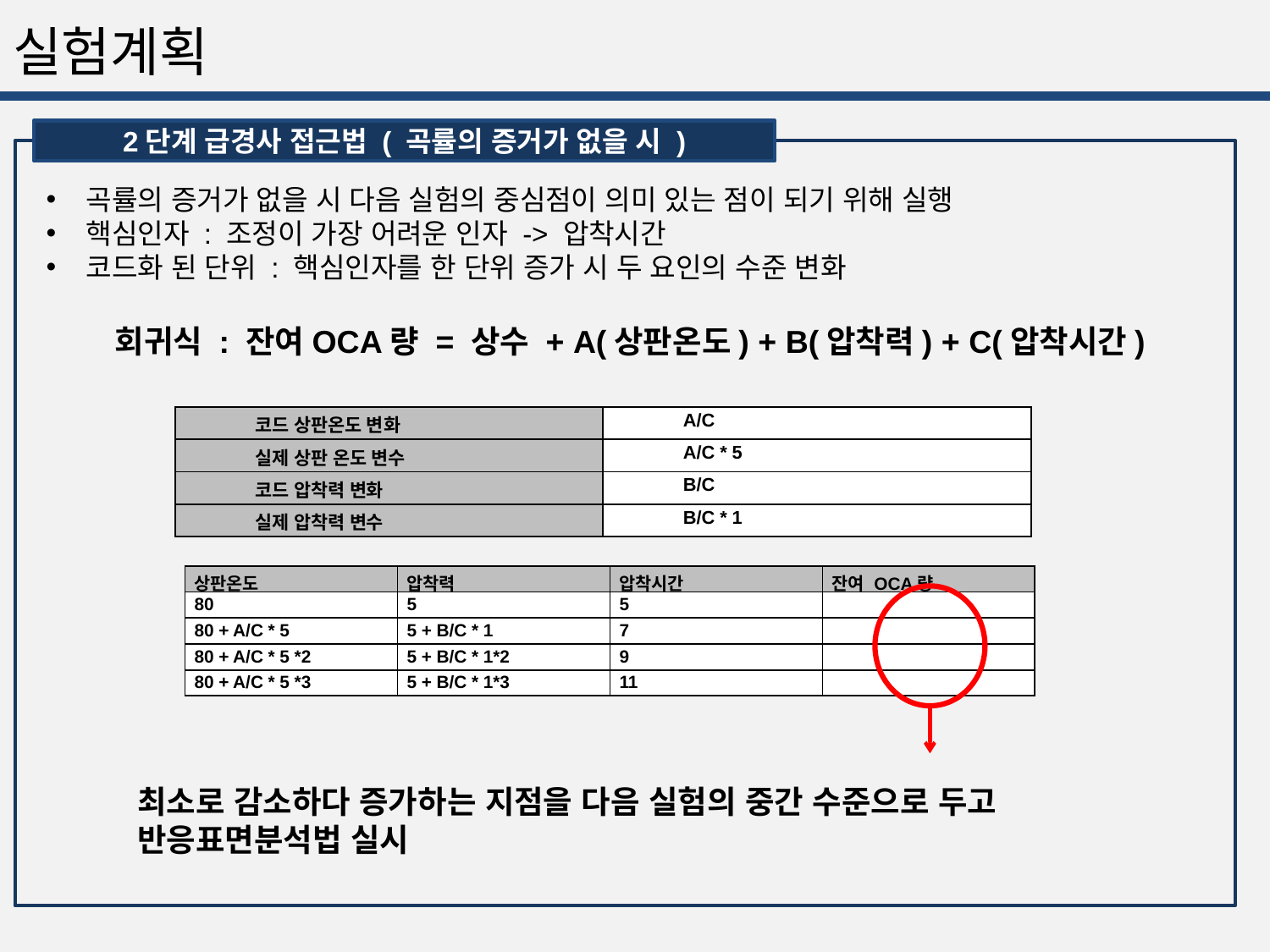

실험계획
2단계 급경사 접근법 ( 곡률의 증거가 없을 시 )

곡률의 증거가 없을 시 다음 실험의 중심점이 의미 있는 점이 되기 위해 실행
핵심인자 : 조정이 가장 어려운 인자 -> 압착시간
코드화 된 단위 : 핵심인자를 한 단위 증가 시 두 요인의 수준 변화

회귀식 : 잔여OCA량 = 상수 + A(상판온도) + B(압착력) + C(압착시간)

| 코드 상판온도 변화 | A/C |
| --- | --- |
| 실제 상판 온도 변수 | A/C \* 5 |
| 코드 압착력 변화 | B/C |
| 실제 압착력 변수 | B/C \* 1 |
| 상판온도 | 압착력 | 압착시간 | 잔여 OCA량 |
| --- | --- | --- | --- |
| 80 | 5 | 5 |  |
| 80 + A/C \* 5 | 5 + B/C \* 1 | 7 |  |
| 80 + A/C \* 5 \*2 | 5 + B/C \* 1\*2 | 9 |  |
| 80 + A/C \* 5 \*3 | 5 + B/C \* 1\*3 | 11 |  |

최소로 감소하다 증가하는 지점을 다음 실험의 중간 수준으로 두고 반응표면분석법 실시